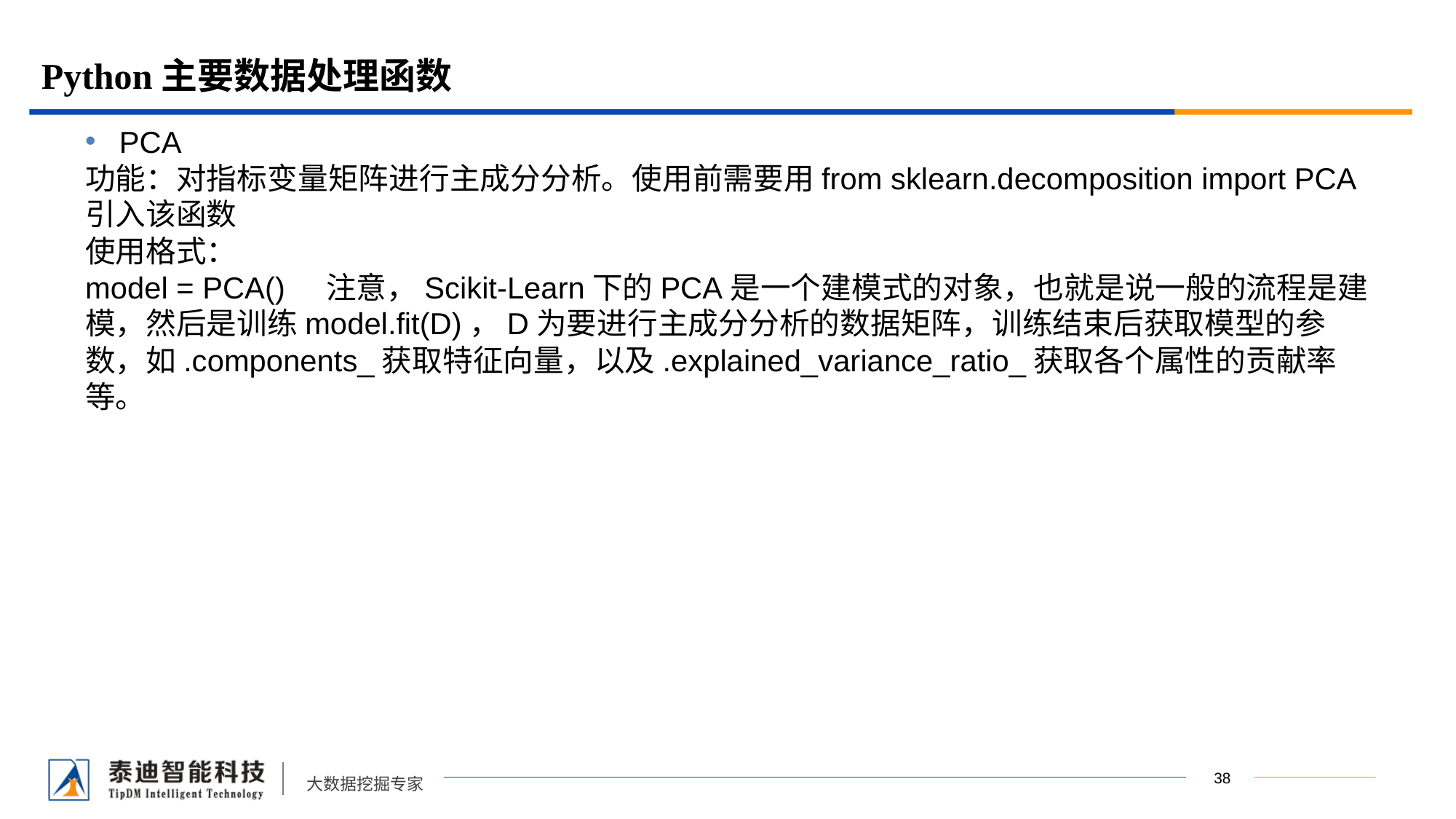

# Python主要数据处理函数
PCA
功能：对指标变量矩阵进行主成分分析。使用前需要用from sklearn.decomposition import PCA引入该函数
使用格式：
model = PCA()    注意，Scikit-Learn下的PCA是一个建模式的对象，也就是说一般的流程是建模，然后是训练model.fit(D)，D为要进行主成分分析的数据矩阵，训练结束后获取模型的参数，如.components_获取特征向量，以及.explained_variance_ratio_获取各个属性的贡献率等。